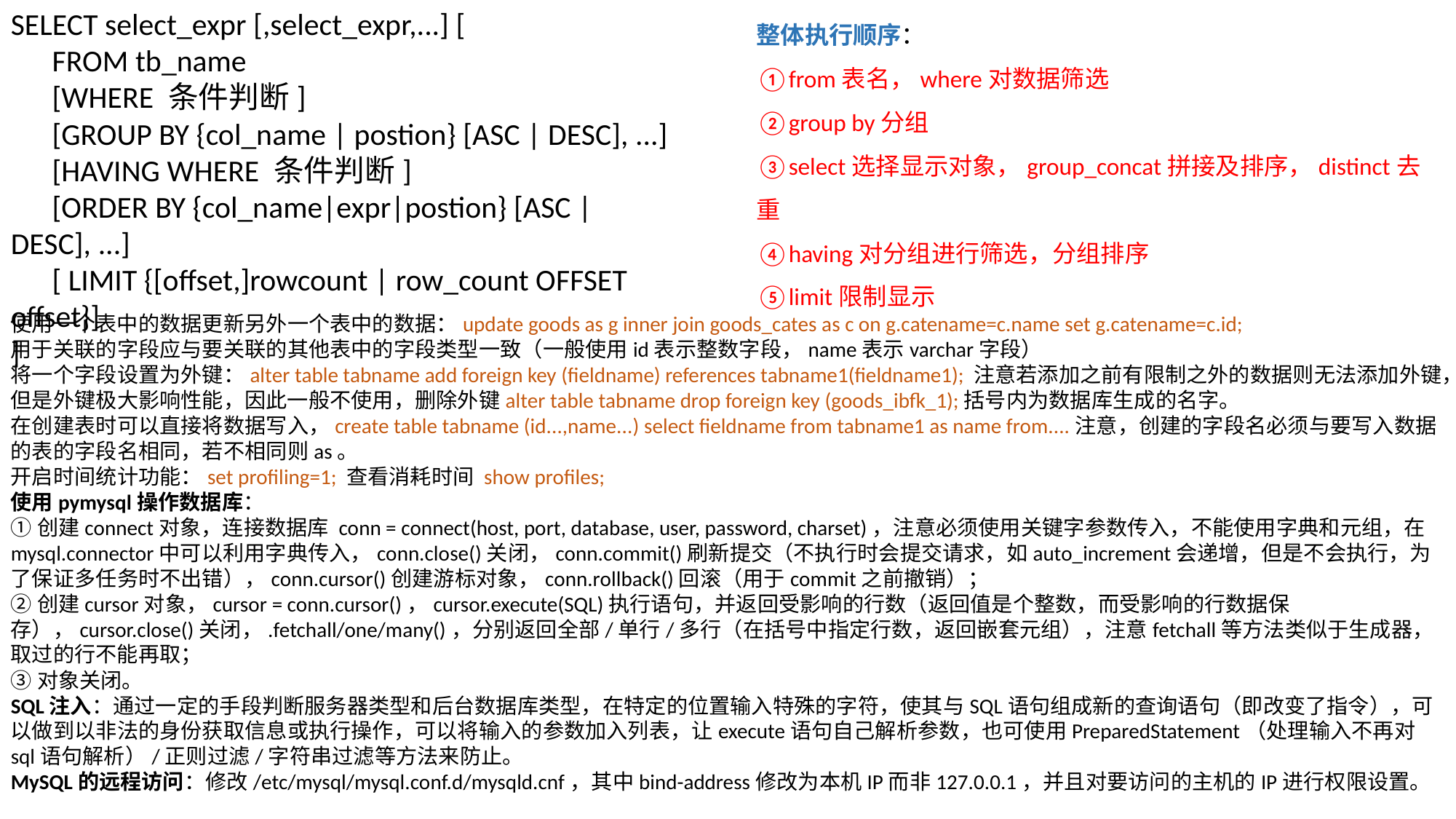

SELECT select_expr [,select_expr,...] [
      FROM tb_name
      [WHERE 条件判断]
      [GROUP BY {col_name | postion} [ASC | DESC], ...]
      [HAVING WHERE 条件判断]
      [ORDER BY {col_name|expr|postion} [ASC | DESC], ...]
      [ LIMIT {[offset,]rowcount | row_count OFFSET offset}]
]
整体执行顺序：
①from表名，where对数据筛选
②group by分组
③select选择显示对象，group_concat拼接及排序，distinct去重
④having对分组进行筛选，分组排序
⑤limit限制显示
使用一个表中的数据更新另外一个表中的数据：update goods as g inner join goods_cates as c on g.catename=c.name set g.catename=c.id;
用于关联的字段应与要关联的其他表中的字段类型一致（一般使用id表示整数字段，name表示varchar字段）
将一个字段设置为外键：alter table tabname add foreign key (fieldname) references tabname1(fieldname1); 注意若添加之前有限制之外的数据则无法添加外键，但是外键极大影响性能，因此一般不使用，删除外键alter table tabname drop foreign key (goods_ibfk_1);括号内为数据库生成的名字。
在创建表时可以直接将数据写入，create table tabname (id...,name...) select fieldname from tabname1 as name from....注意，创建的字段名必须与要写入数据的表的字段名相同，若不相同则as。
开启时间统计功能：set profiling=1; 查看消耗时间 show profiles;
使用pymysql操作数据库：
①创建connect对象，连接数据库 conn = connect(host, port, database, user, password, charset)，注意必须使用关键字参数传入，不能使用字典和元组，在mysql.connector中可以利用字典传入，conn.close()关闭，conn.commit()刷新提交（不执行时会提交请求，如auto_increment会递增，但是不会执行，为了保证多任务时不出错），conn.cursor()创建游标对象，conn.rollback()回滚（用于commit之前撤销）；
②创建cursor对象，cursor = conn.cursor()，cursor.execute(SQL)执行语句，并返回受影响的行数（返回值是个整数，而受影响的行数据保存），cursor.close()关闭，.fetchall/one/many()，分别返回全部/单行/多行（在括号中指定行数，返回嵌套元组），注意fetchall等方法类似于生成器，取过的行不能再取；
③对象关闭。
SQL注入：通过一定的手段判断服务器类型和后台数据库类型，在特定的位置输入特殊的字符，使其与SQL语句组成新的查询语句（即改变了指令），可以做到以非法的身份获取信息或执行操作，可以将输入的参数加入列表，让execute语句自己解析参数，也可使用PreparedStatement（处理输入不再对sql语句解析）/正则过滤/字符串过滤等方法来防止。
MySQL的远程访问：修改/etc/mysql/mysql.conf.d/mysqld.cnf，其中bind-address修改为本机IP而非127.0.0.1，并且对要访问的主机的IP进行权限设置。